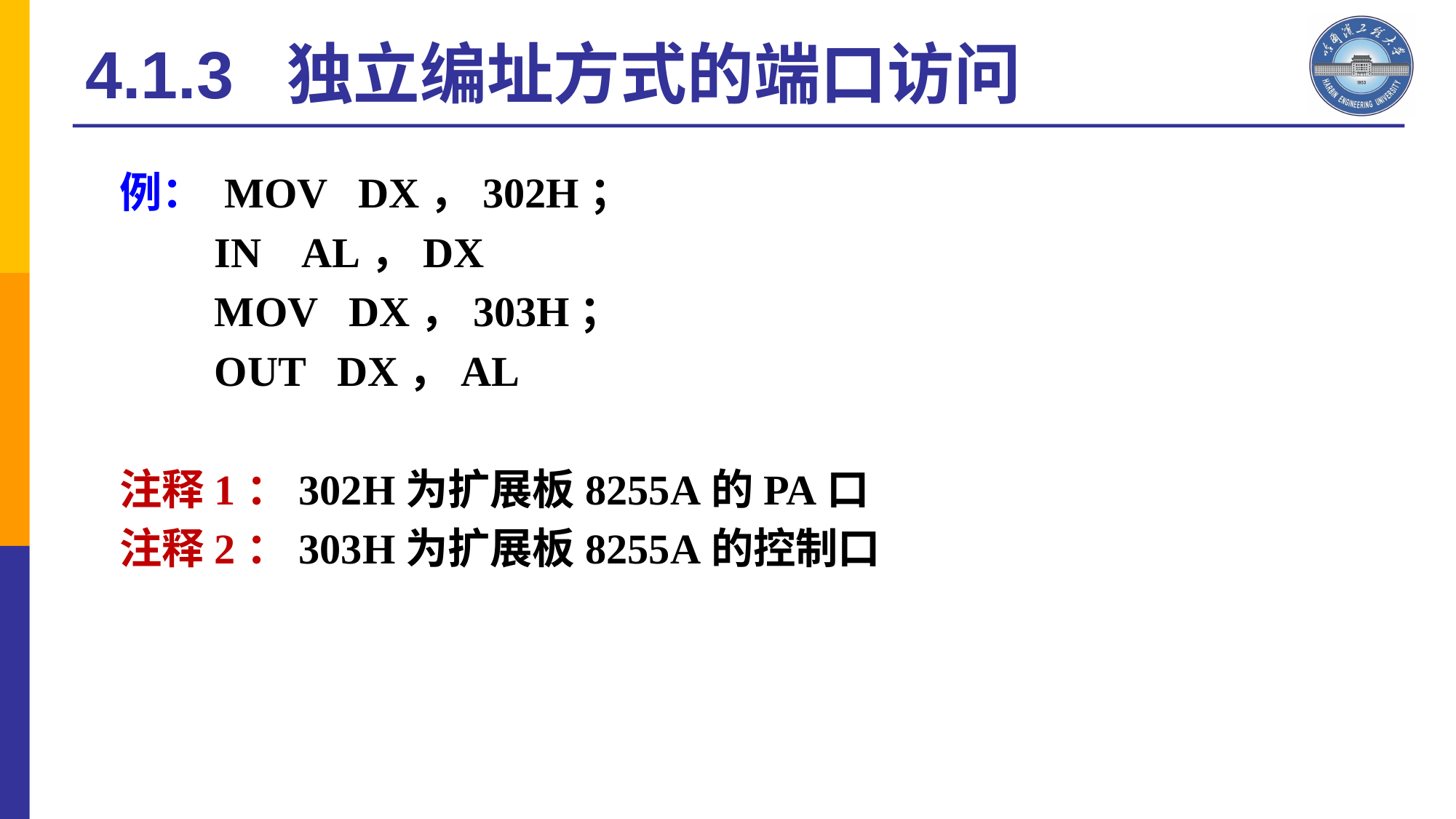

4.1.3  独立编址方式的端口访问
例： MOV   DX，302H；
         IN    AL，DX
         MOV   DX，303H；
         OUT   DX，AL

注释1：302H为扩展板8255A的PA口
注释2：303H为扩展板8255A的控制口